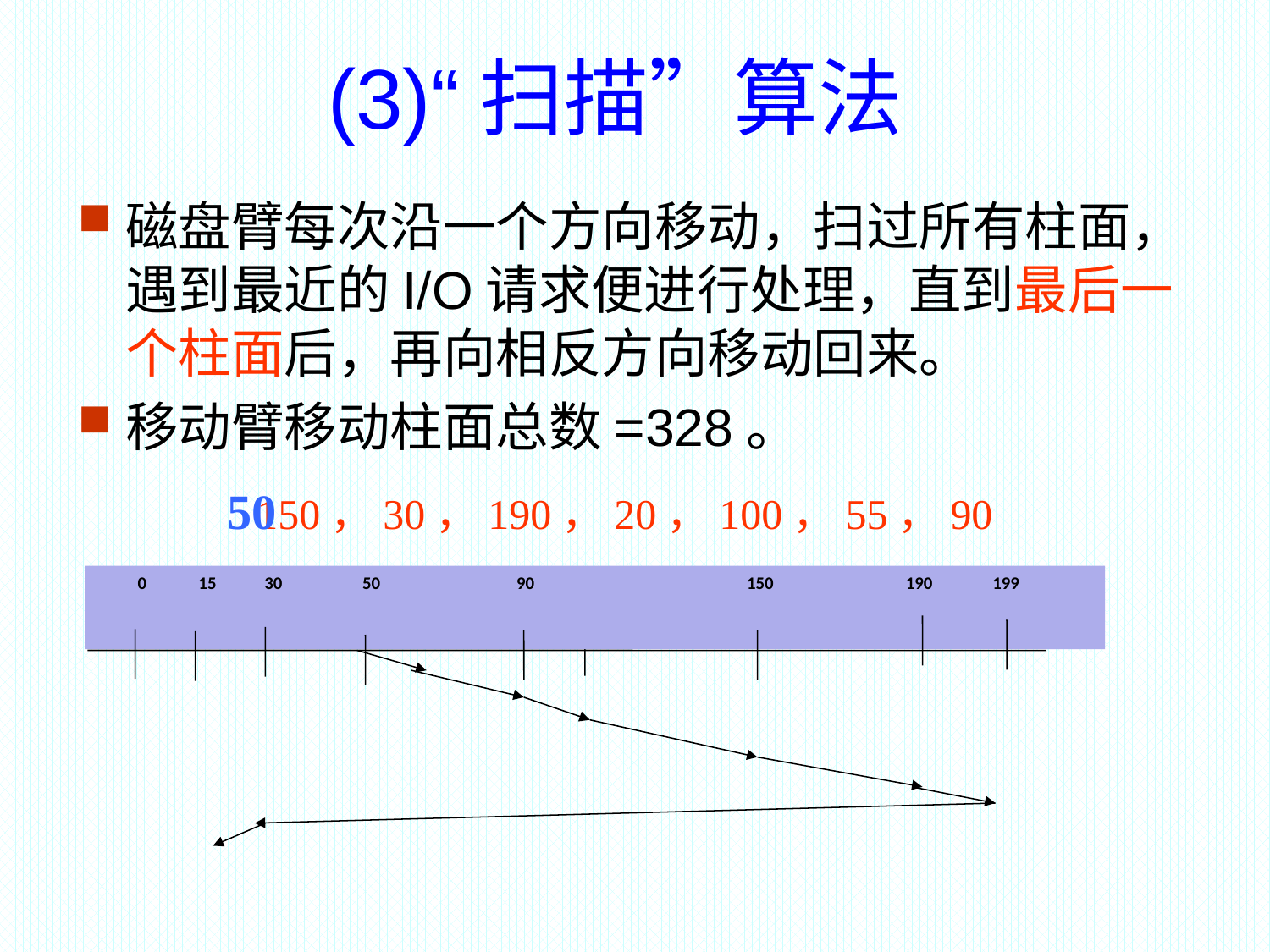

(3)“扫描”算法
磁盘臂每次沿一个方向移动，扫过所有柱面，遇到最近的I/O请求便进行处理，直到最后一个柱面后，再向相反方向移动回来。
移动臂移动柱面总数=328。
50
150，30，190，20，100，55，90
          0             15            30                    50                                  90                                                     150                                 190               199